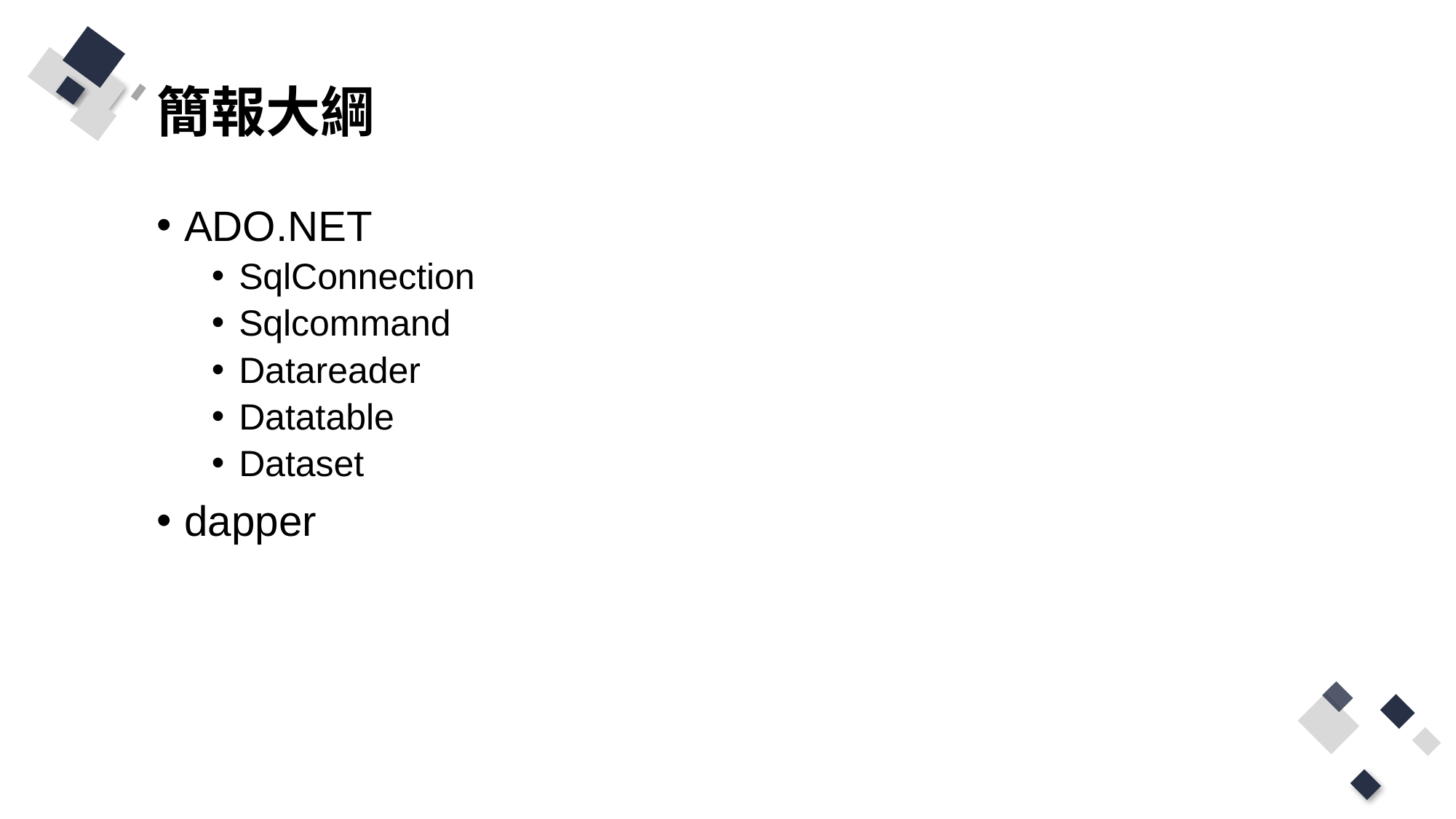

# 簡報大綱
ADO.NET
SqlConnection
Sqlcommand
Datareader
Datatable
Dataset
dapper